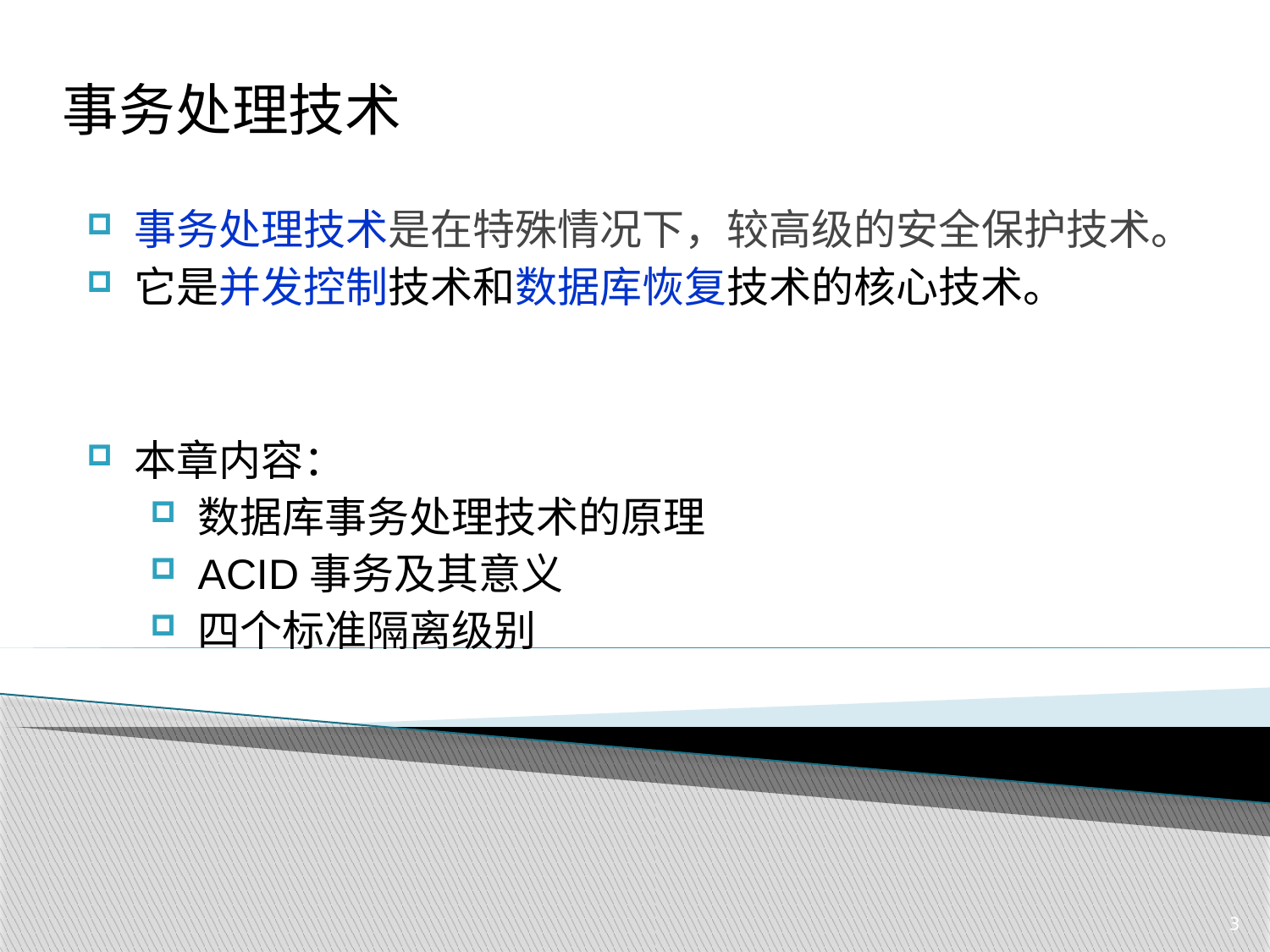

事务处理技术
事务处理技术是在特殊情况下，较高级的安全保护技术。
它是并发控制技术和数据库恢复技术的核心技术。

本章内容：
数据库事务处理技术的原理
ACID事务及其意义
四个标准隔离级别
3